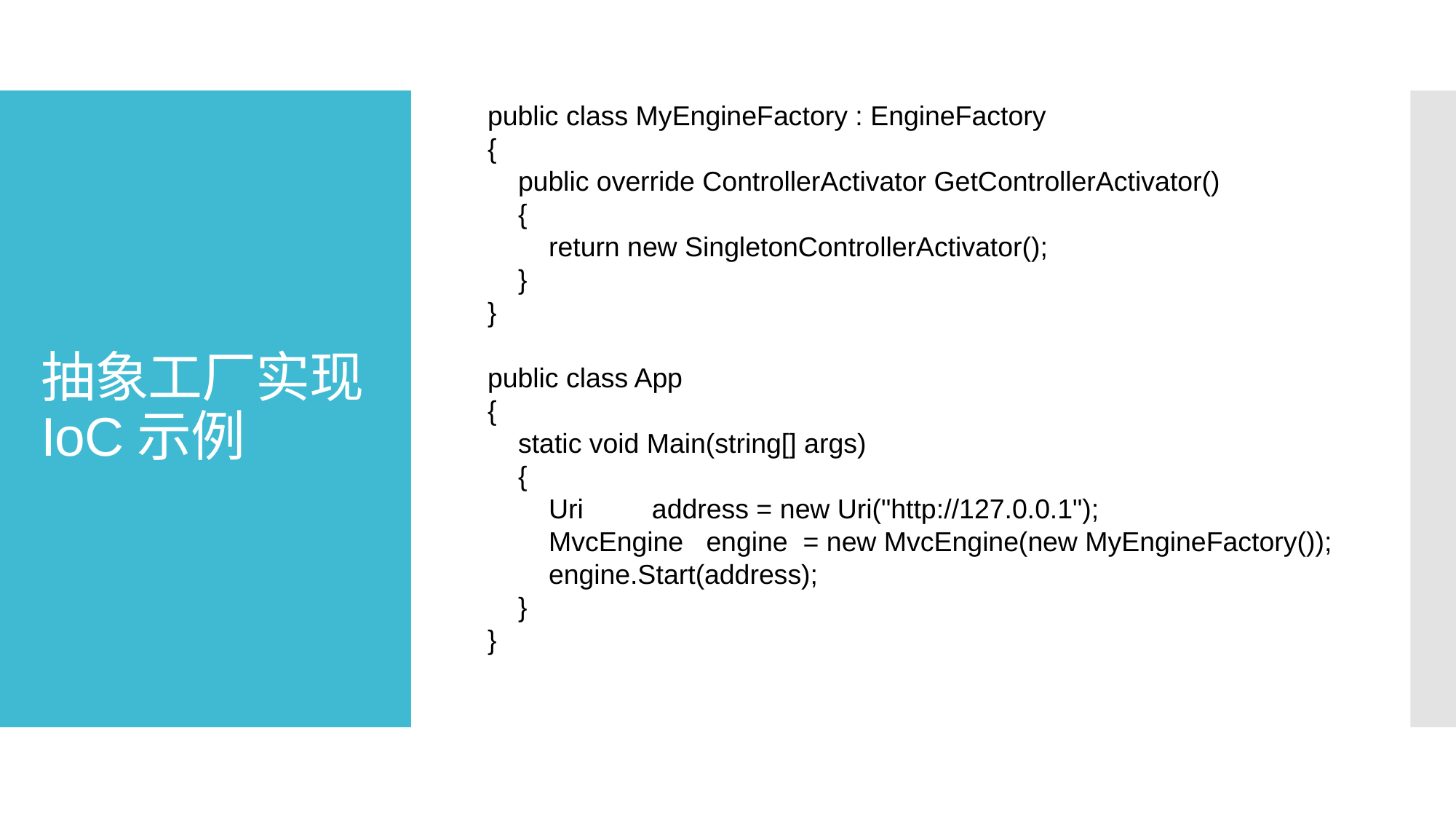

public class MyEngineFactory : EngineFactory
{
    public override ControllerActivator GetControllerActivator()
    {
        return new SingletonControllerActivator();
    }
}

public class App
{
    static void Main(string[] args)
    {
        Uri         address = new Uri("http://127.0.0.1");
        MvcEngine   engine  = new MvcEngine(new MyEngineFactory());
        engine.Start(address);
    }
}
# 抽象工厂实现IoC示例